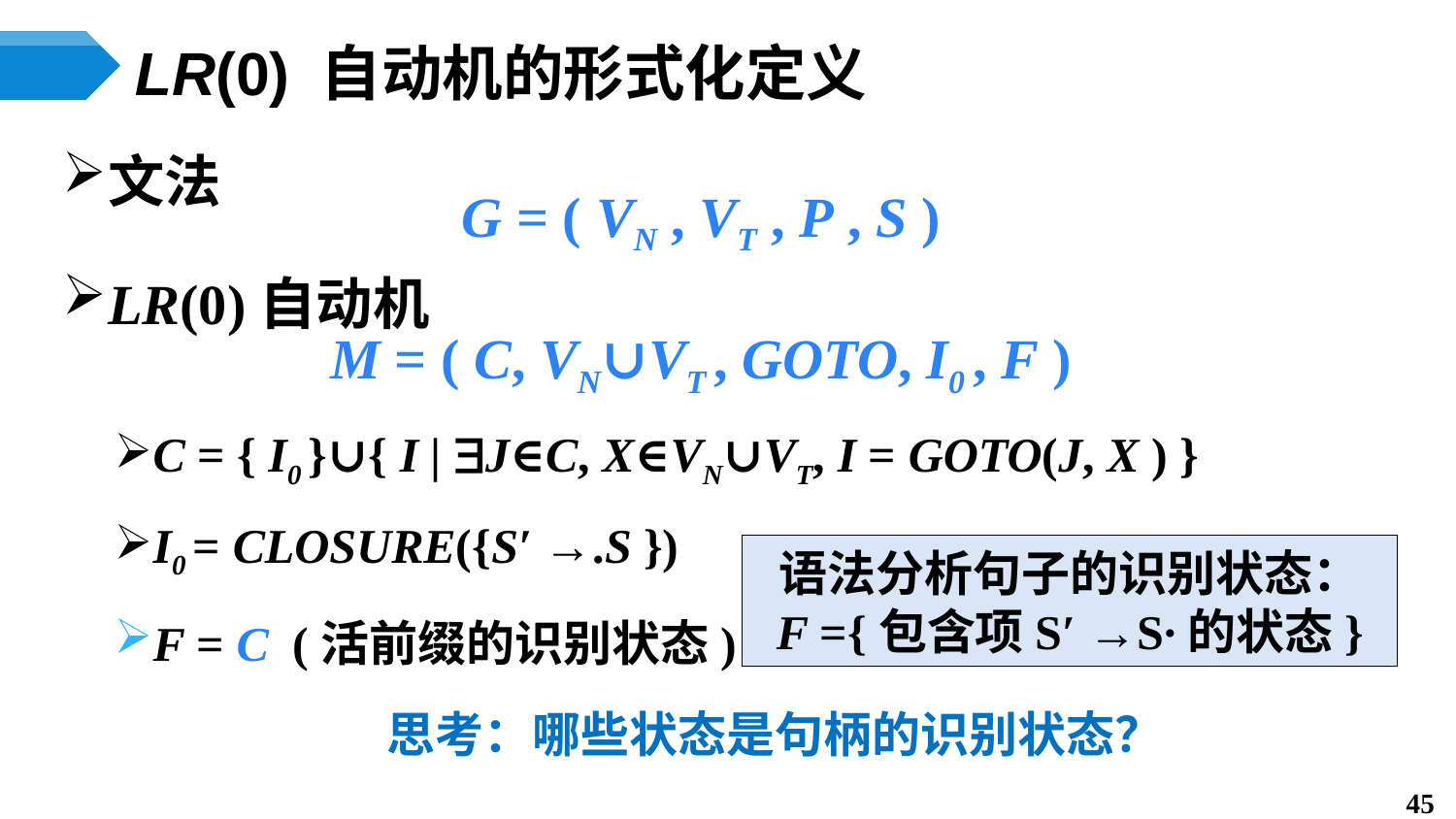

# LR(0) 自动机的形式化定义
文法
G = ( VN , VT , P , S )
LR(0)自动机
M = ( C, VN∪VT , GOTO, I0 , F )
C = { I0 }∪{ I | ∃J∈C, X∈VN∪VT, I = GOTO(J, X ) }
I0 = CLOSURE({S′ →.S })
F = C  (活前缀的识别状态)
语法分析句子的识别状态：
F ={包含项S′ →S·的状态}
思考：哪些状态是句柄的识别状态？